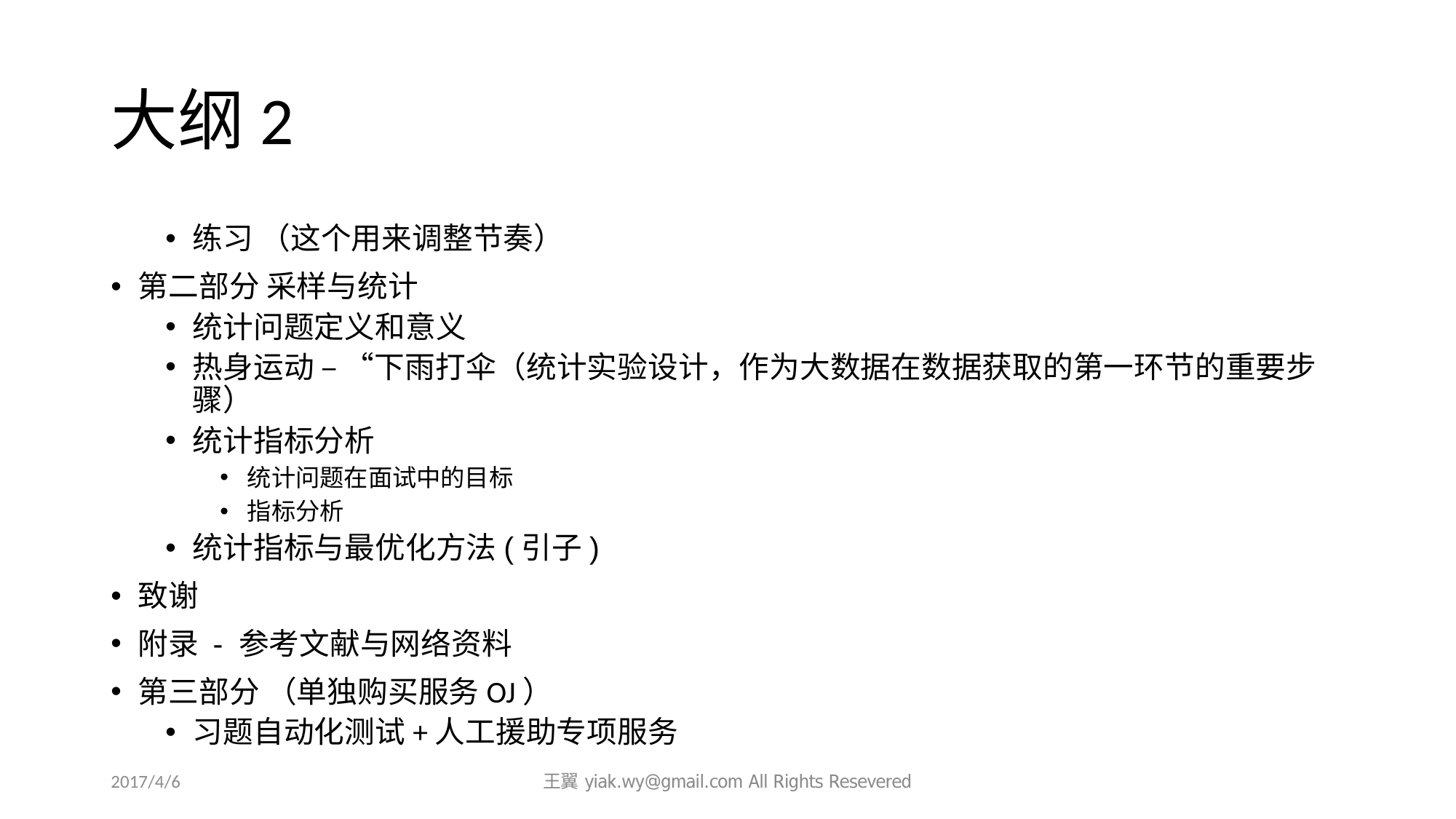

# 大纲2
练习 （这个用来调整节奏）
第二部分 采样与统计
统计问题定义和意义
热身运动 – “下雨打伞（统计实验设计，作为大数据在数据获取的第一环节的重要步骤）
统计指标分析
统计问题在面试中的目标
指标分析
统计指标与最优化方法(引子)
致谢
附录 - 参考文献与网络资料
第三部分 （单独购买服务OJ）
习题自动化测试+人工援助专项服务
2017/4/6
王翼 yiak.wy@gmail.com All Rights Resevered